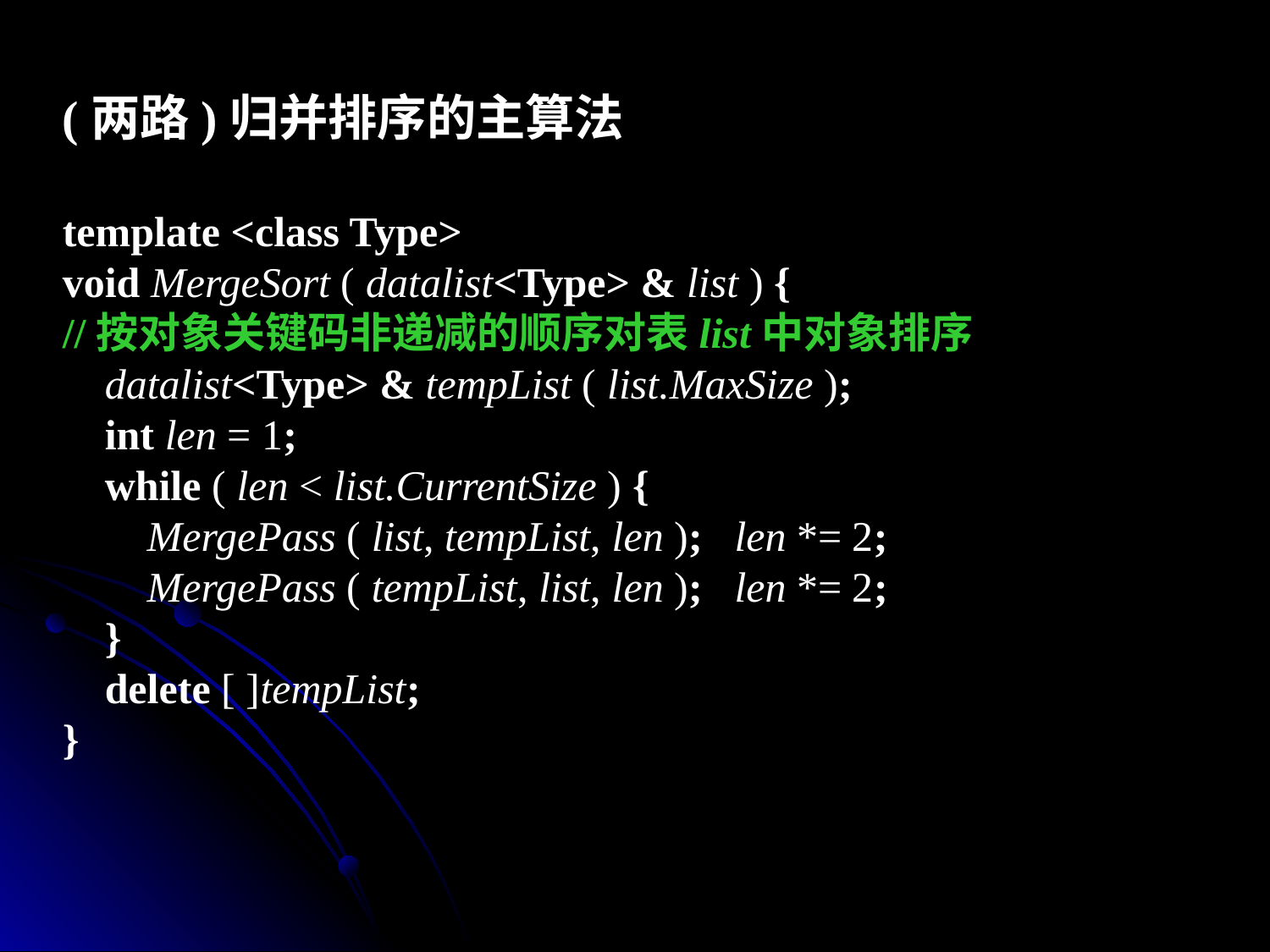

(两路)归并排序的主算法

template <class Type>
void MergeSort ( datalist<Type> & list ) {
//按对象关键码非递减的顺序对表list中对象排序
    datalist<Type> & tempList ( list.MaxSize );
    int len = 1;
    while ( len < list.CurrentSize ) {
        MergePass ( list, tempList, len );   len *= 2;
        MergePass ( tempList, list, len );   len *= 2;
    }
    delete [ ]tempList;
}